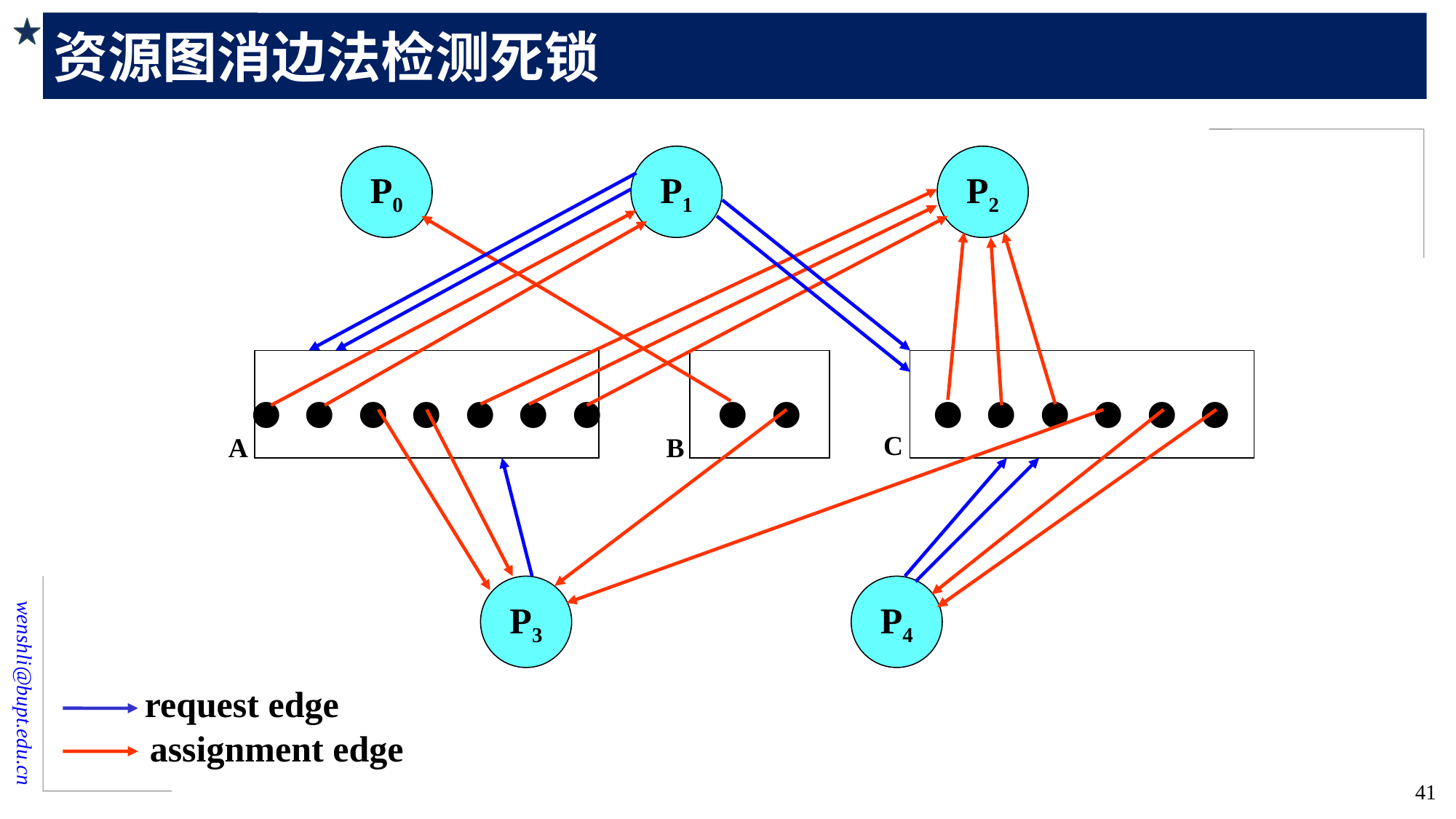

# 资源图消边法检测死锁
P0
P1
P2

······
C
·······
A
··
B

P3
P4
request edge

assignment edge

41